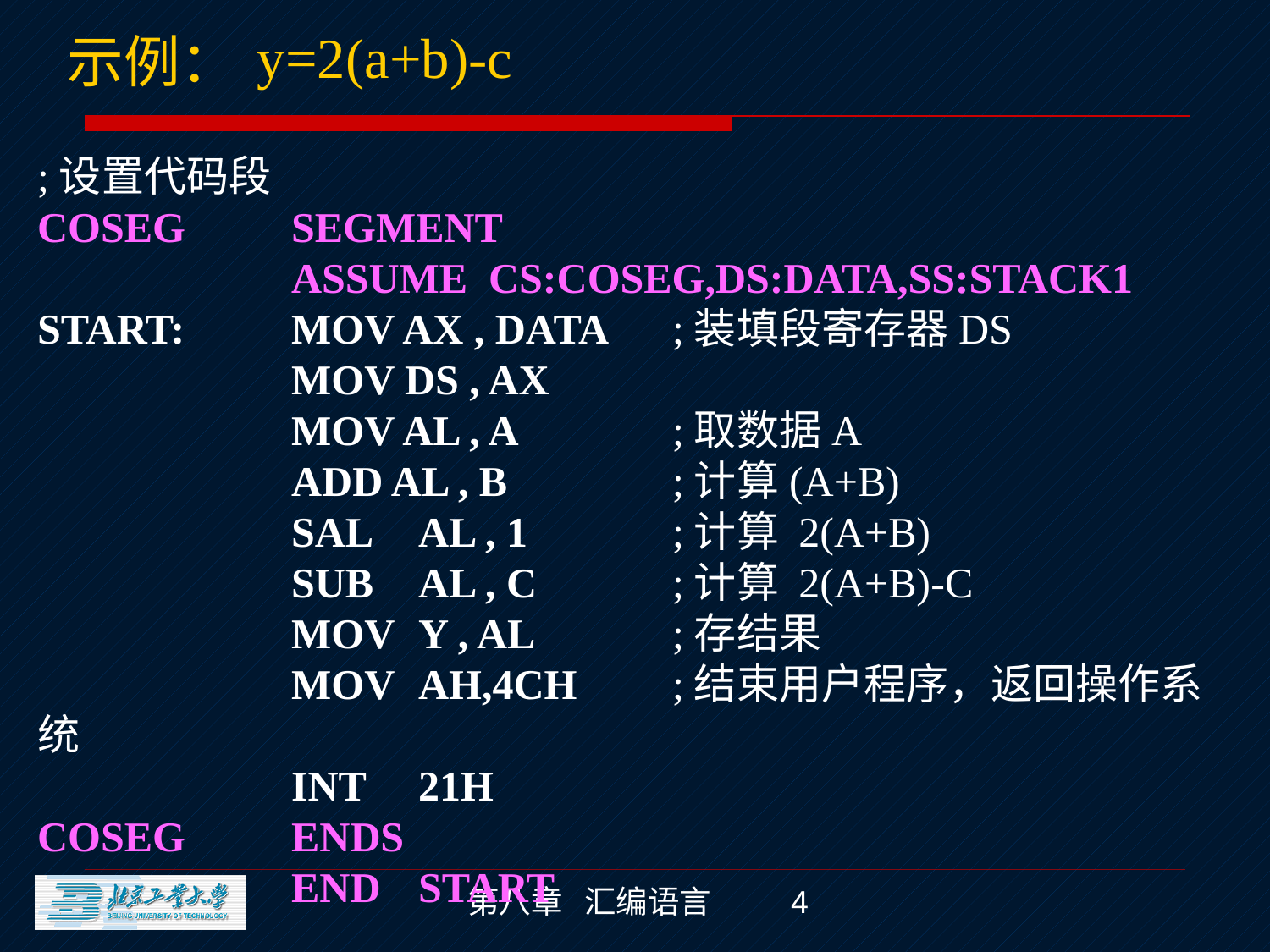

y=2(a+b)-c
示例：
;设置代码段
COSEG	SEGMENT
		ASSUME  CS:COSEG,DS:DATA,SS:STACK1
START:	MOV AX , DATA	;装填段寄存器DS
		MOV DS , AX
		MOV AL , A		;取数据A
		ADD AL , B		;计算(A+B)
		SAL	AL , 1		;计算 2(A+B)
		SUB	AL , C		;计算 2(A+B)-C
		MOV	Y , AL		;存结果
		MOV	AH,4CH	;结束用户程序，返回操作系统
		INT	21H
COSEG	ENDS
		END	START